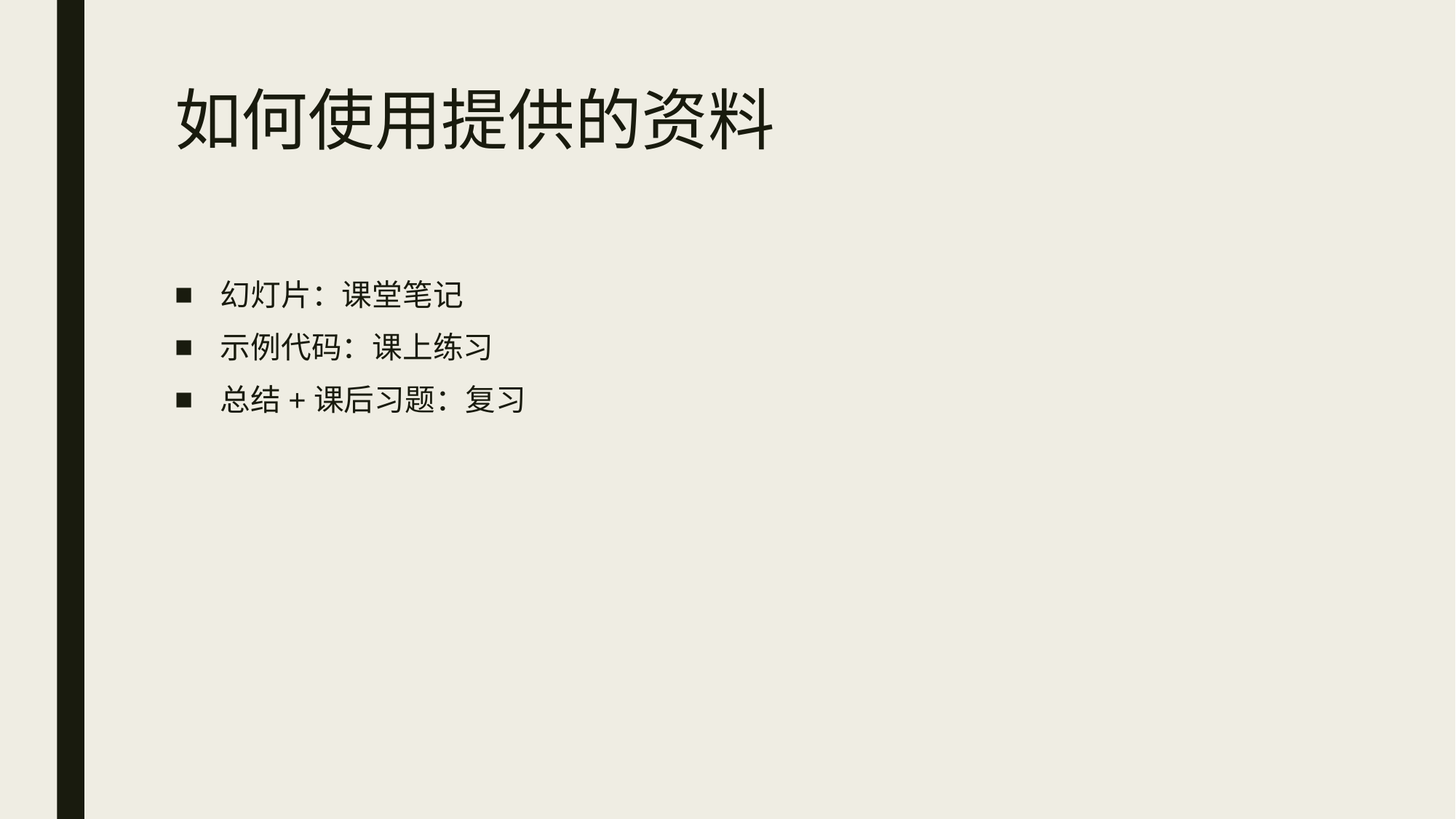

# 如何使用提供的资料
幻灯片：课堂笔记
示例代码：课上练习
总结+课后习题：复习